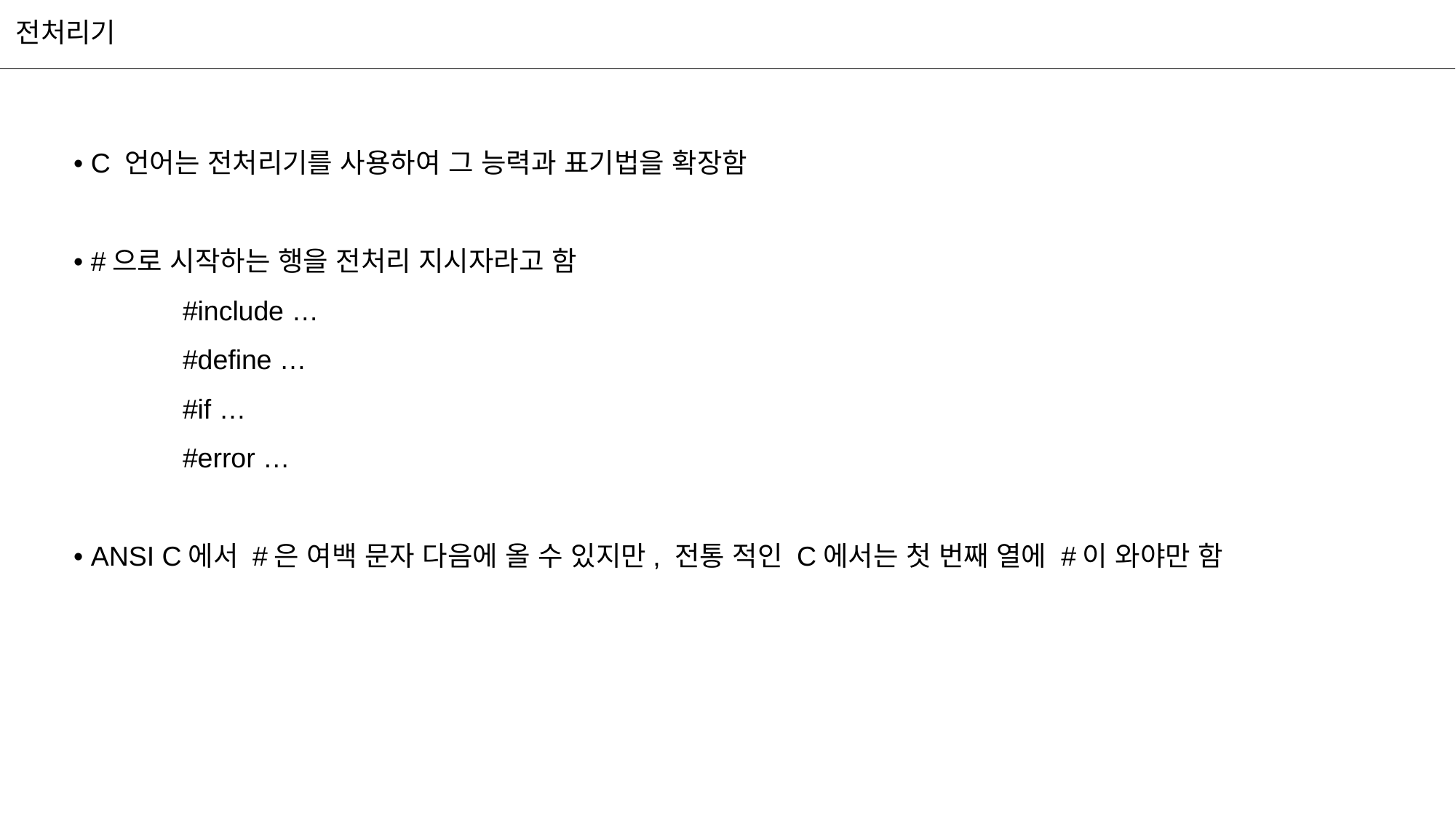

전처리기
• C 언어는 전처리기를 사용하여 그 능력과 표기법을 확장함

• #으로 시작하는 행을 전처리 지시자라고 함
	#include …
	#define …
	#if …
	#error …

• ANSI C에서 #은 여백 문자 다음에 올 수 있지만, 전통 적인 C에서는 첫 번째 열에 #이 와야만 함